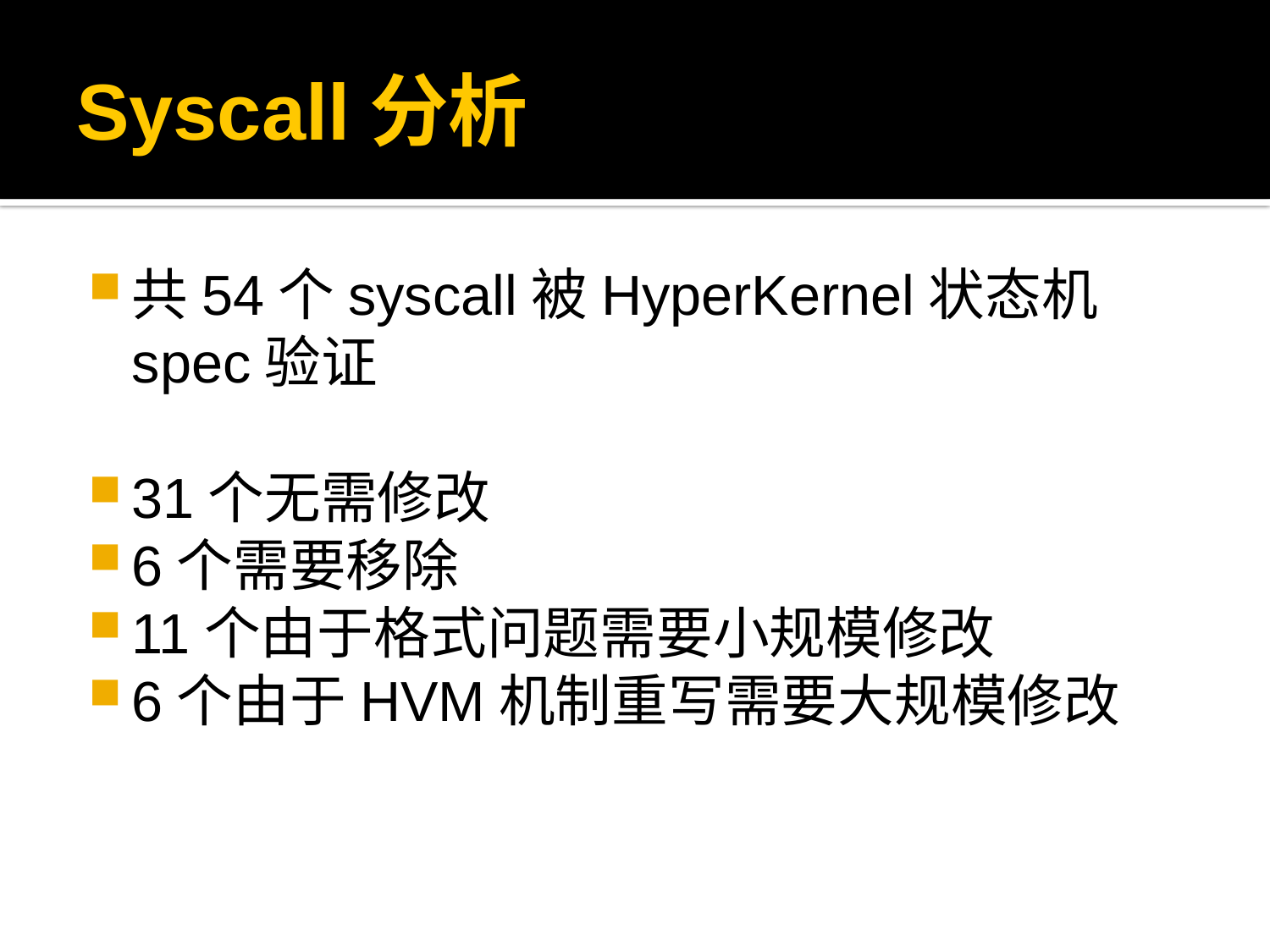

# Syscall分析
共54个syscall被HyperKernel状态机spec验证

31个无需修改
6个需要移除
11个由于格式问题需要小规模修改
6个由于HVM机制重写需要大规模修改